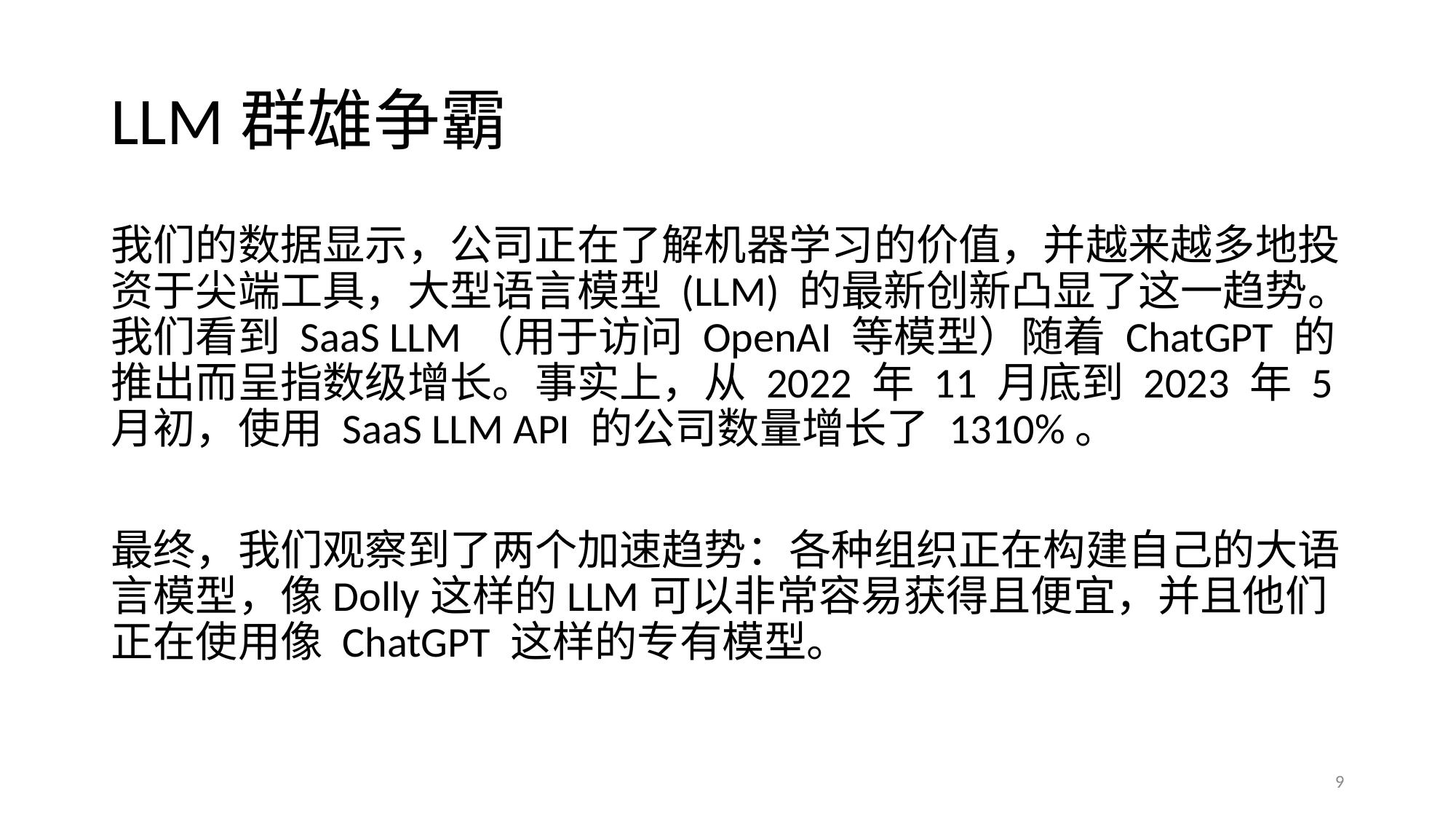

# LLM群雄争霸
我们的数据显示，公司正在了解机器学习的价值，并越来越多地投资于尖端工具，大型语言模型 (LLM) 的最新创新凸显了这一趋势。我们看到 SaaS LLM（用于访问 OpenAI 等模型）随着 ChatGPT 的推出而呈指数级增长。事实上，从 2022 年 11 月底到 2023 年 5 月初，使用 SaaS LLM API 的公司数量增长了 1310%。

最终，我们观察到了两个加速趋势：各种组织正在构建自己的大语言模型，像Dolly这样的LLM可以非常容易获得且便宜，并且他们正在使用像 ChatGPT 这样的专有模型。
9